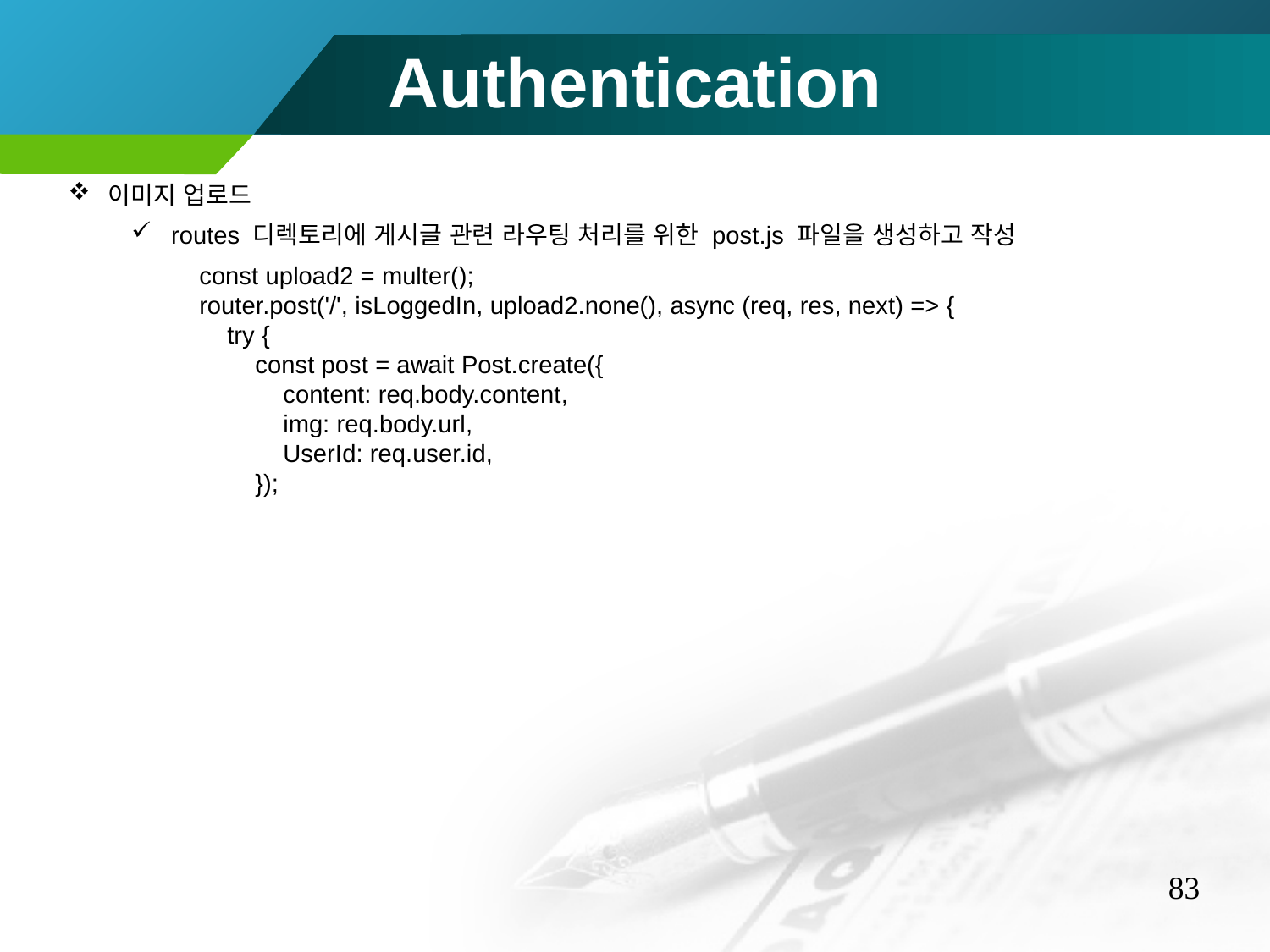

Authentication
이미지 업로드
routes 디렉토리에 게시글 관련 라우팅 처리를 위한 post.js 파일을 생성하고 작성
const upload2 = multer();
router.post('/', isLoggedIn, upload2.none(), async (req, res, next) => {
    try {
        const post = await Post.create({
            content: req.body.content,
            img: req.body.url,
            UserId: req.user.id,
        });
83